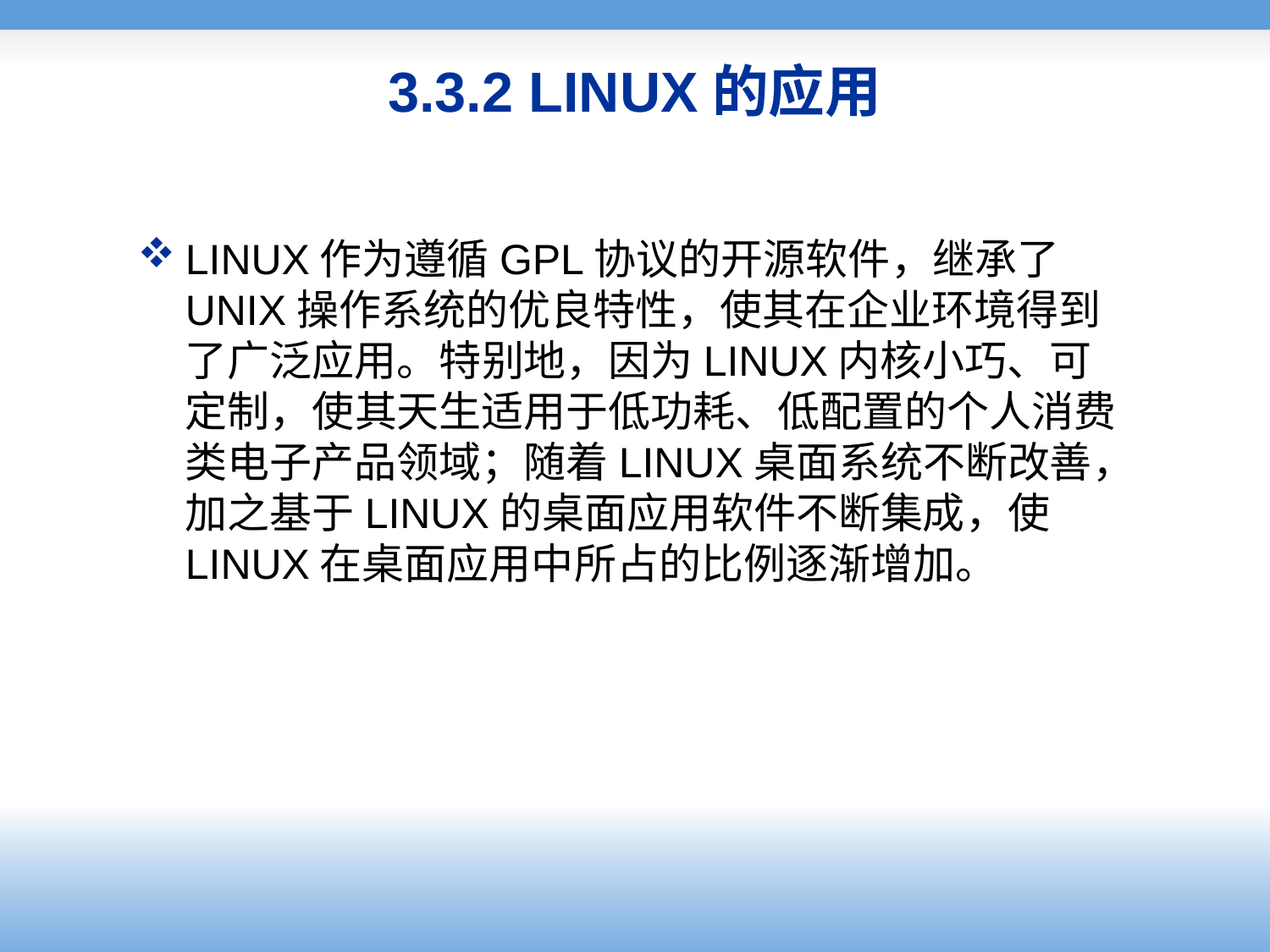

# 3.3.2 LINUX的应用
LINUX作为遵循GPL协议的开源软件，继承了UNIX操作系统的优良特性，使其在企业环境得到了广泛应用。特别地，因为LINUX内核小巧、可定制，使其天生适用于低功耗、低配置的个人消费类电子产品领域；随着LINUX桌面系统不断改善，加之基于LINUX的桌面应用软件不断集成，使LINUX在桌面应用中所占的比例逐渐增加。